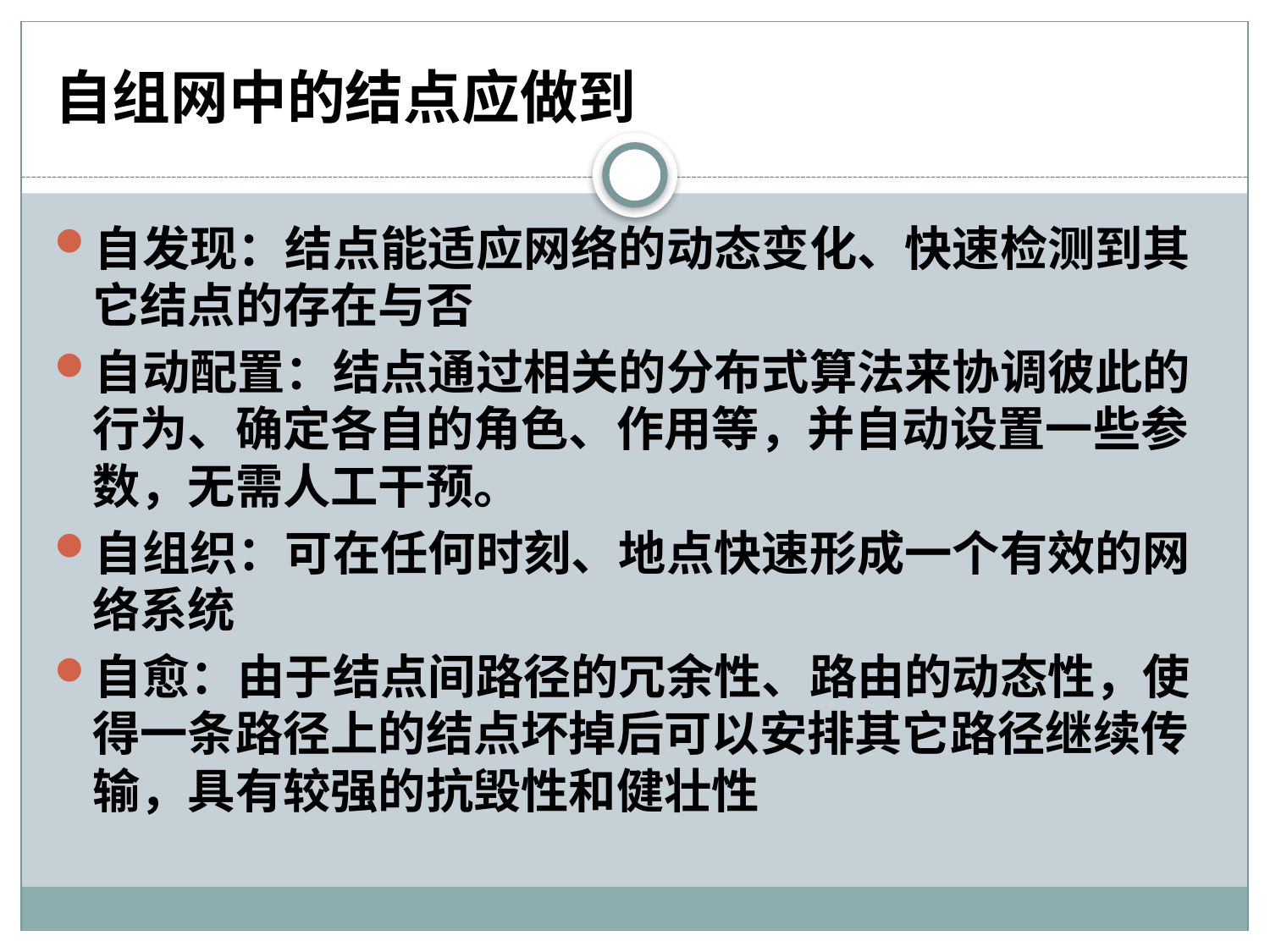

# 自组网中的结点应做到
自发现：结点能适应网络的动态变化、快速检测到其它结点的存在与否
自动配置：结点通过相关的分布式算法来协调彼此的行为、确定各自的角色、作用等，并自动设置一些参数，无需人工干预。
自组织：可在任何时刻、地点快速形成一个有效的网络系统
自愈：由于结点间路径的冗余性、路由的动态性，使得一条路径上的结点坏掉后可以安排其它路径继续传输，具有较强的抗毁性和健壮性